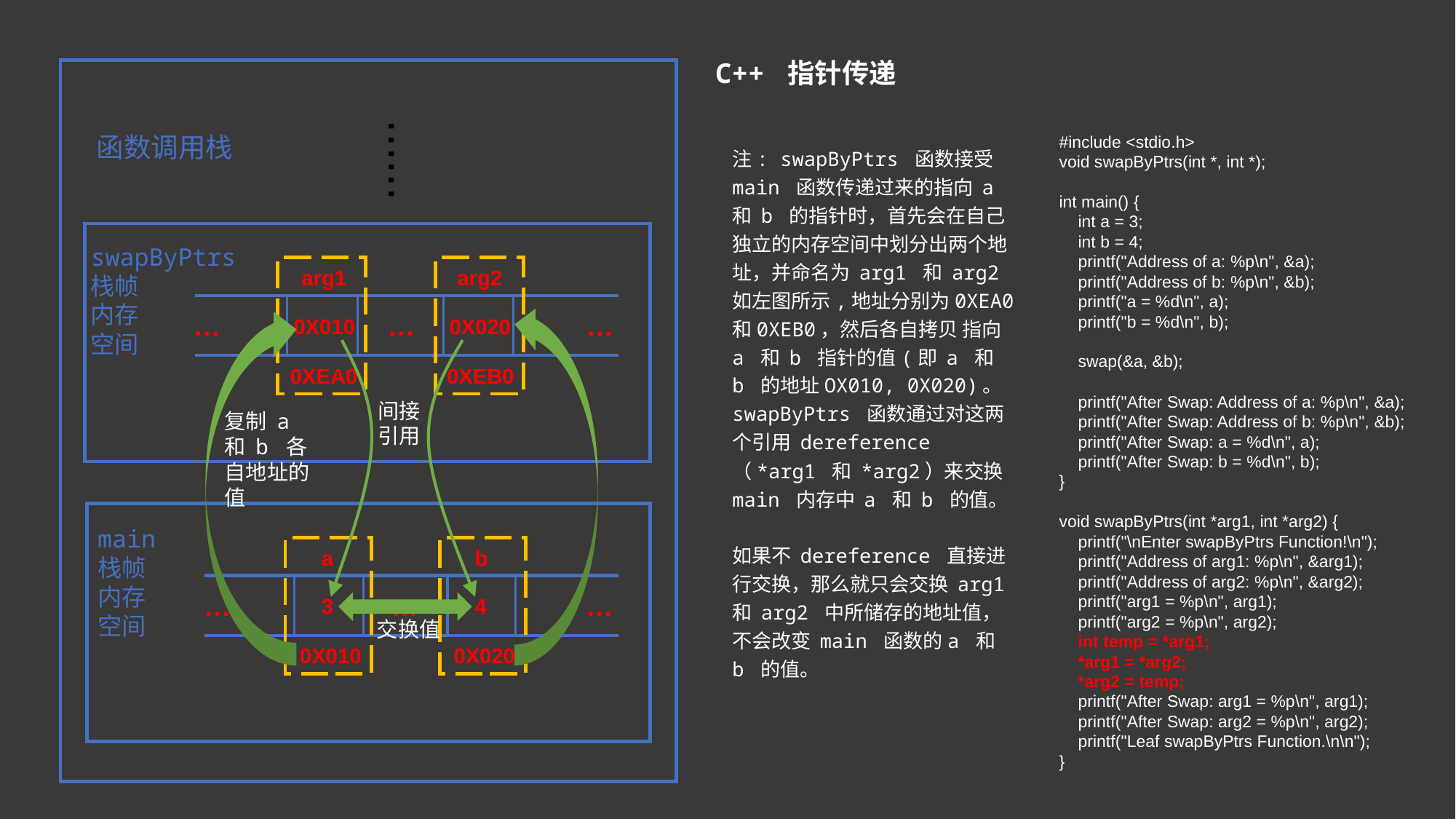

C++ 指针传递

......
函数调用栈
#include <stdio.h>
void swapByPtrs(int *, int *);

int main() {
    int a = 3;
    int b = 4;
    printf("Address of a: %p\n", &a);
    printf("Address of b: %p\n", &b);
    printf("a = %d\n", a);
    printf("b = %d\n", b);

    swap(&a, &b);

    printf("After Swap: Address of a: %p\n", &a);
    printf("After Swap: Address of b: %p\n", &b);
    printf("After Swap: a = %d\n", a);
    printf("After Swap: b = %d\n", b);
}

void swapByPtrs(int *arg1, int *arg2) {
    printf("\nEnter swapByPtrs Function!\n");
    printf("Address of arg1: %p\n", &arg1);
    printf("Address of arg2: %p\n", &arg2);
    printf("arg1 = %p\n", arg1);
    printf("arg2 = %p\n", arg2);
    int temp = *arg1;
    *arg1 = *arg2;
    *arg2 = temp;
    printf("After Swap: arg1 = %p\n", arg1);
    printf("After Swap: arg2 = %p\n", arg2);
    printf("Leaf swapByPtrs Function.\n\n");
}

注: swapByPtrs 函数接受 main 函数传递过来的指向 a 和 b 的指针时，首先会在自己独立的内存空间中划分出两个地址，并命名为 arg1 和 arg2 如左图所示,地址分别为0XEA0和0XEB0，然后各自拷贝 指向 a 和 b 指针的值(即 a 和 b 的地址OX010, 0X020)。
swapByPtrs 函数通过对这两个引用 dereference （*arg1 和 *arg2）来交换 main 内存中 a 和 b 的值。

如果不 dereference 直接进行交换，那么就只会交换 arg1 和 arg2 中所储存的地址值，不会改变 main 函数的a 和 b 的值。

swapByPtrs
栈帧
内存
空间

arg1
arg2
…
…
…
0X010
0X020
0XEA0
0XEB0

间接
引用
复制 a 和 b 各自地址的值

main
栈帧
内存
空间

a
b
…
…
…
3
4
0X010
0X020

交换值